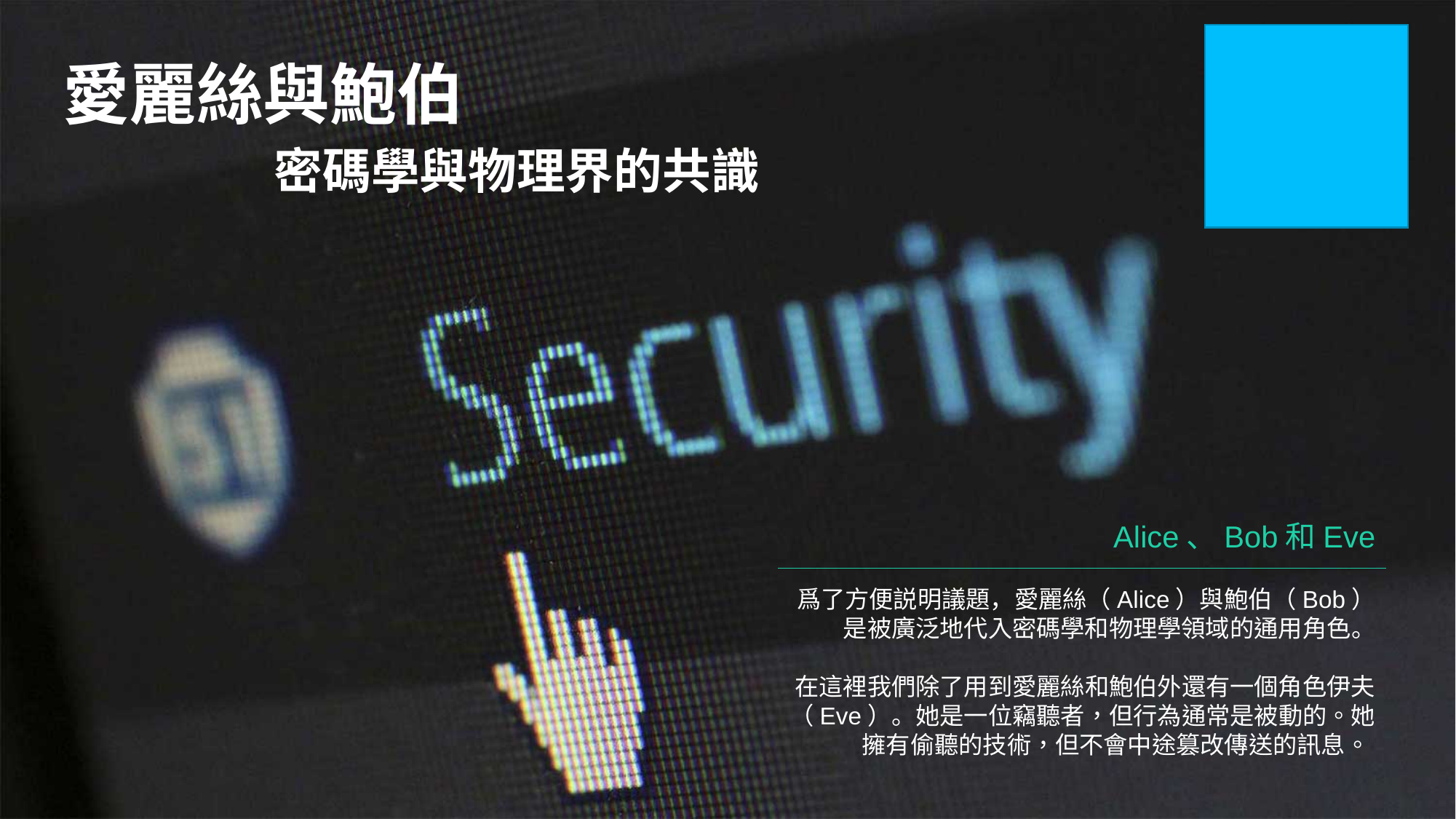

愛麗絲與鮑伯
密碼學與物理界的共識
Alice、Bob和Eve
爲了方便説明議題，愛麗絲（Alice）與鮑伯（Bob）是被廣泛地代入密碼學和物理學領域的通用角色。

在這裡我們除了用到愛麗絲和鮑伯外還有一個角色伊夫（Eve）。她是一位竊聽者，但行為通常是被動的。她擁有偷聽的技術，但不會中途篡改傳送的訊息。